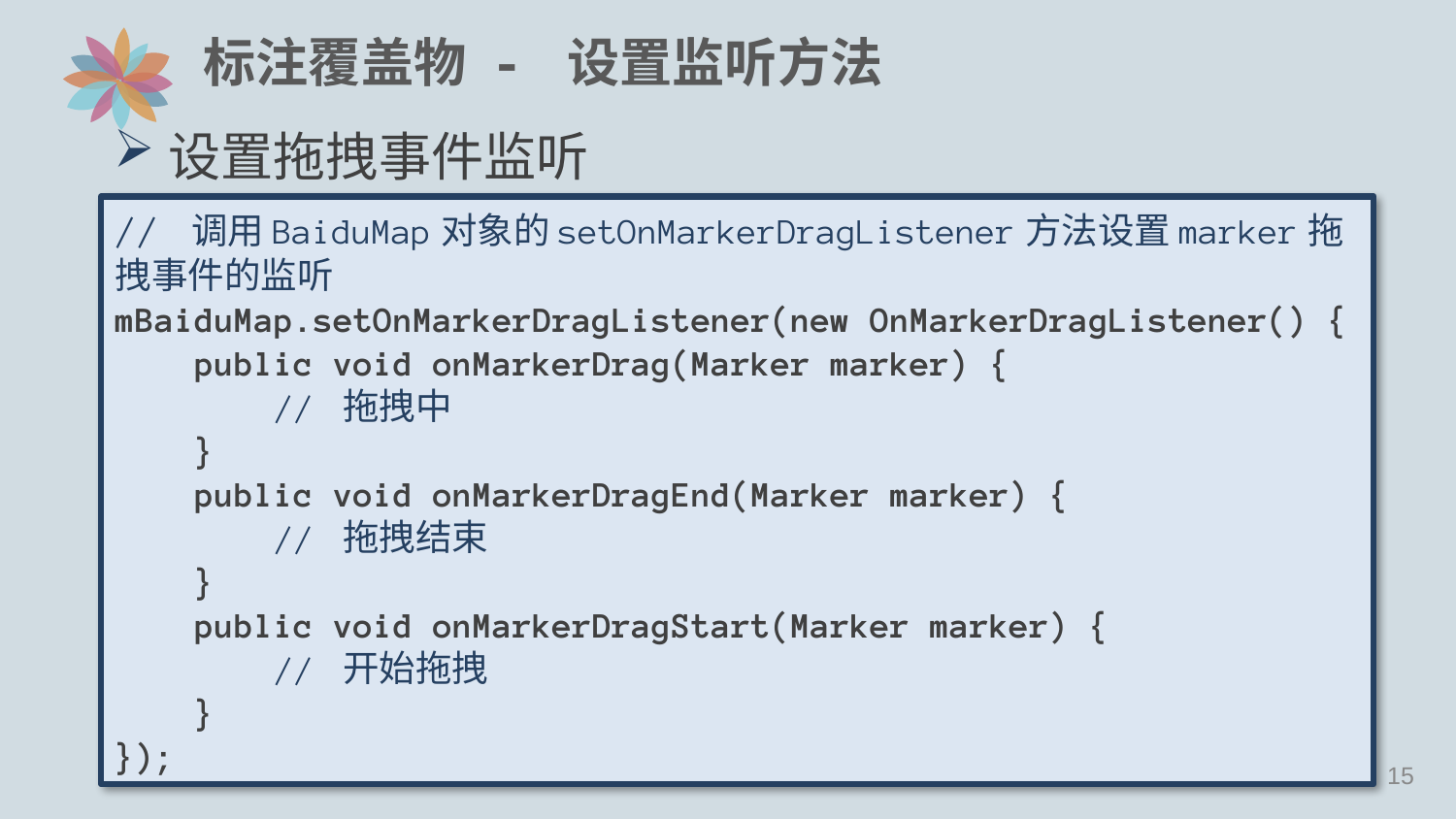

# 标注覆盖物 - 设置监听方法
设置拖拽事件监听
// 调用BaiduMap对象的setOnMarkerDragListener方法设置marker拖拽事件的监听
mBaiduMap.setOnMarkerDragListener(new OnMarkerDragListener() {
    public void onMarkerDrag(Marker marker) {
        // 拖拽中
    }
    public void onMarkerDragEnd(Marker marker) {
        // 拖拽结束
    }
    public void onMarkerDragStart(Marker marker) {
        // 开始拖拽
    }
});
15